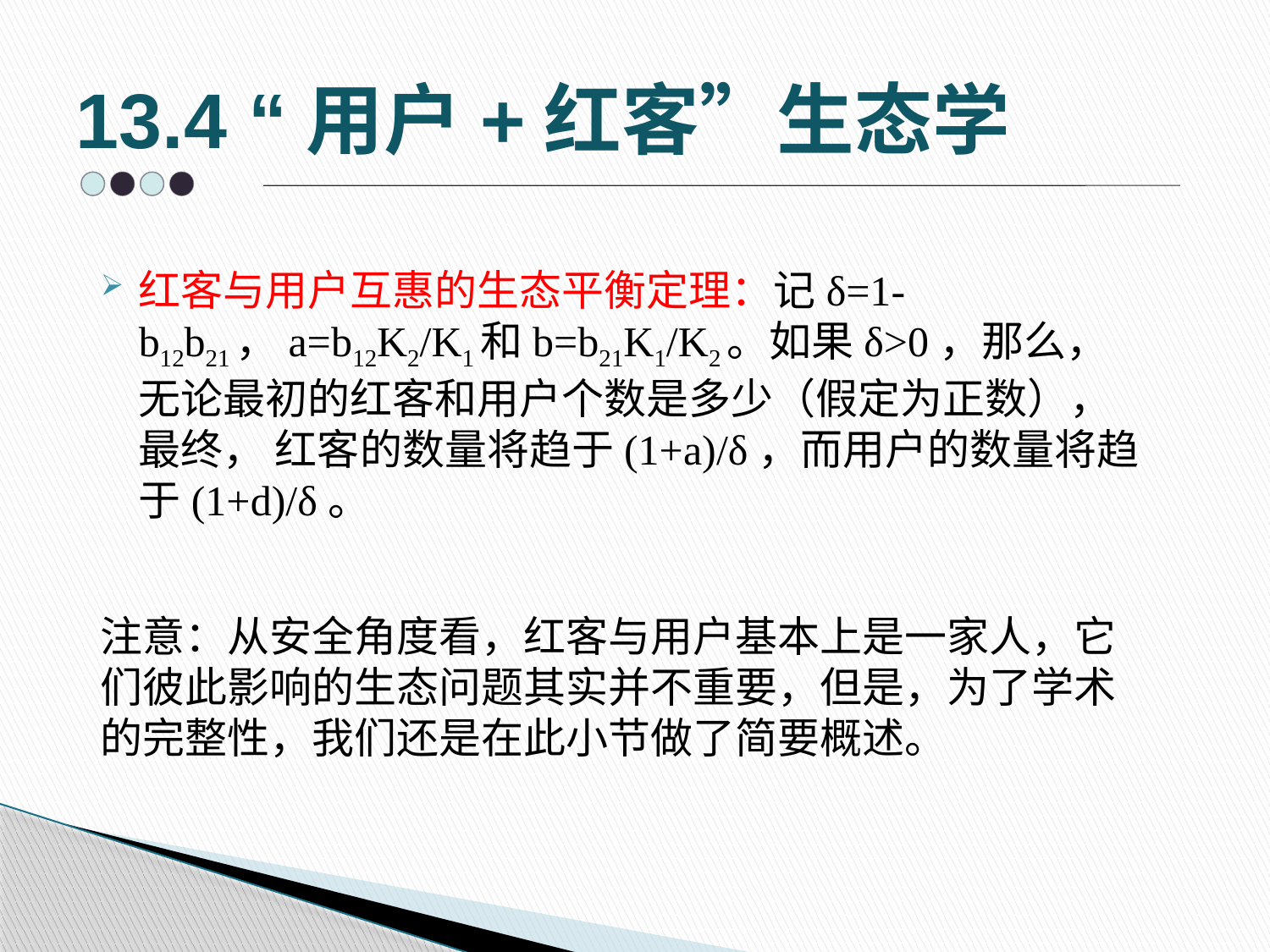

# 13.4 “用户+红客”生态学

红客与用户互惠的生态平衡定理：记δ=1-b12b21，a=b12K2/K1和b=b21K1/K2。如果δ>0，那么，无论最初的红客和用户个数是多少（假定为正数），最终， 红客的数量将趋于(1+a)/δ，而用户的数量将趋于(1+d)/δ。

注意：从安全角度看，红客与用户基本上是一家人，它们彼此影响的生态问题其实并不重要，但是，为了学术的完整性，我们还是在此小节做了简要概述。